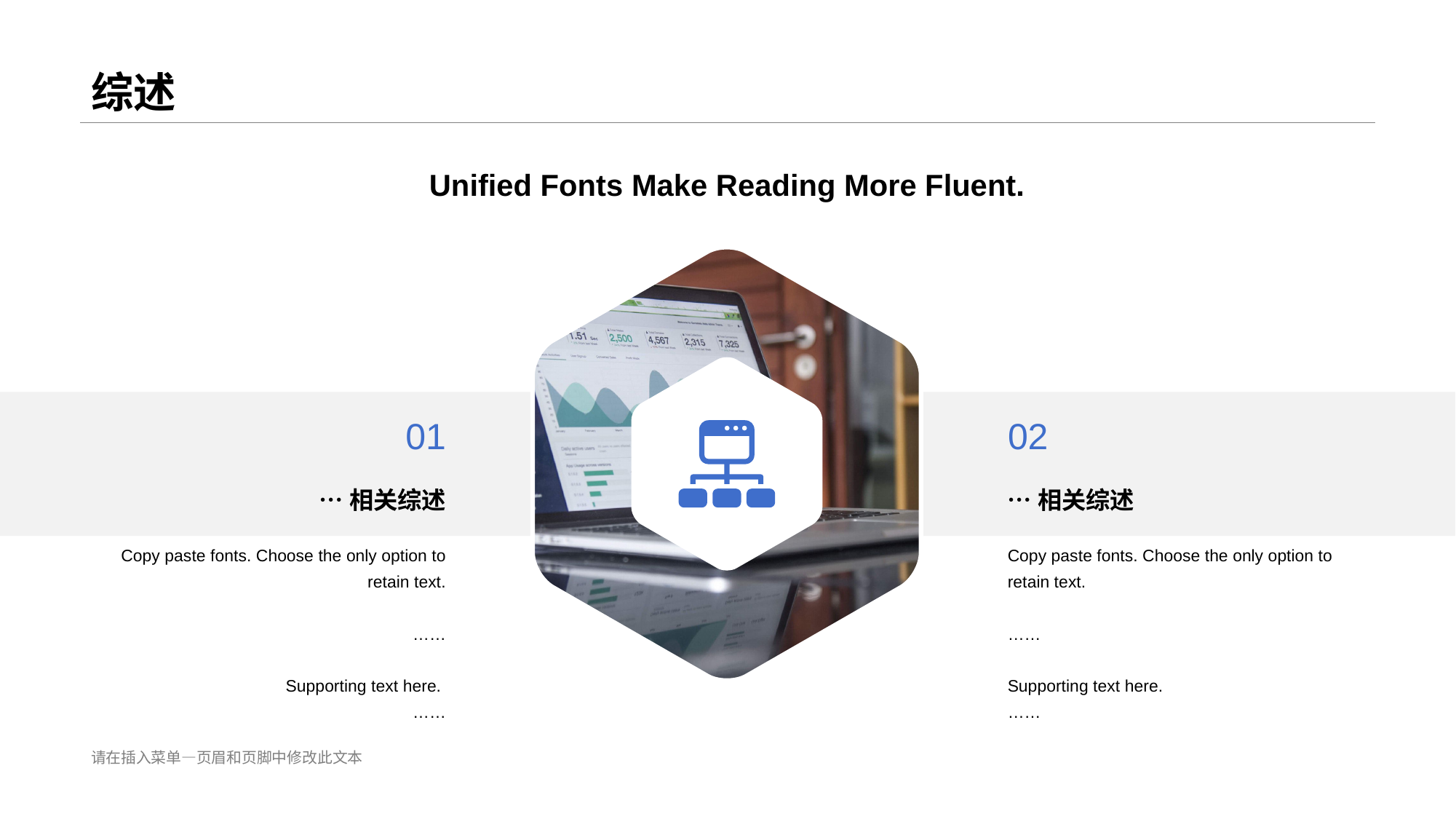

# 综述
Unified Fonts Make Reading More Fluent.

01
02
…相关综述
Copy paste fonts. Choose the only option to retain text.

……

Supporting text here.
……
…相关综述
Copy paste fonts. Choose the only option to retain text.

……

Supporting text here.
……
请在插入菜单—页眉和页脚中修改此文本
6